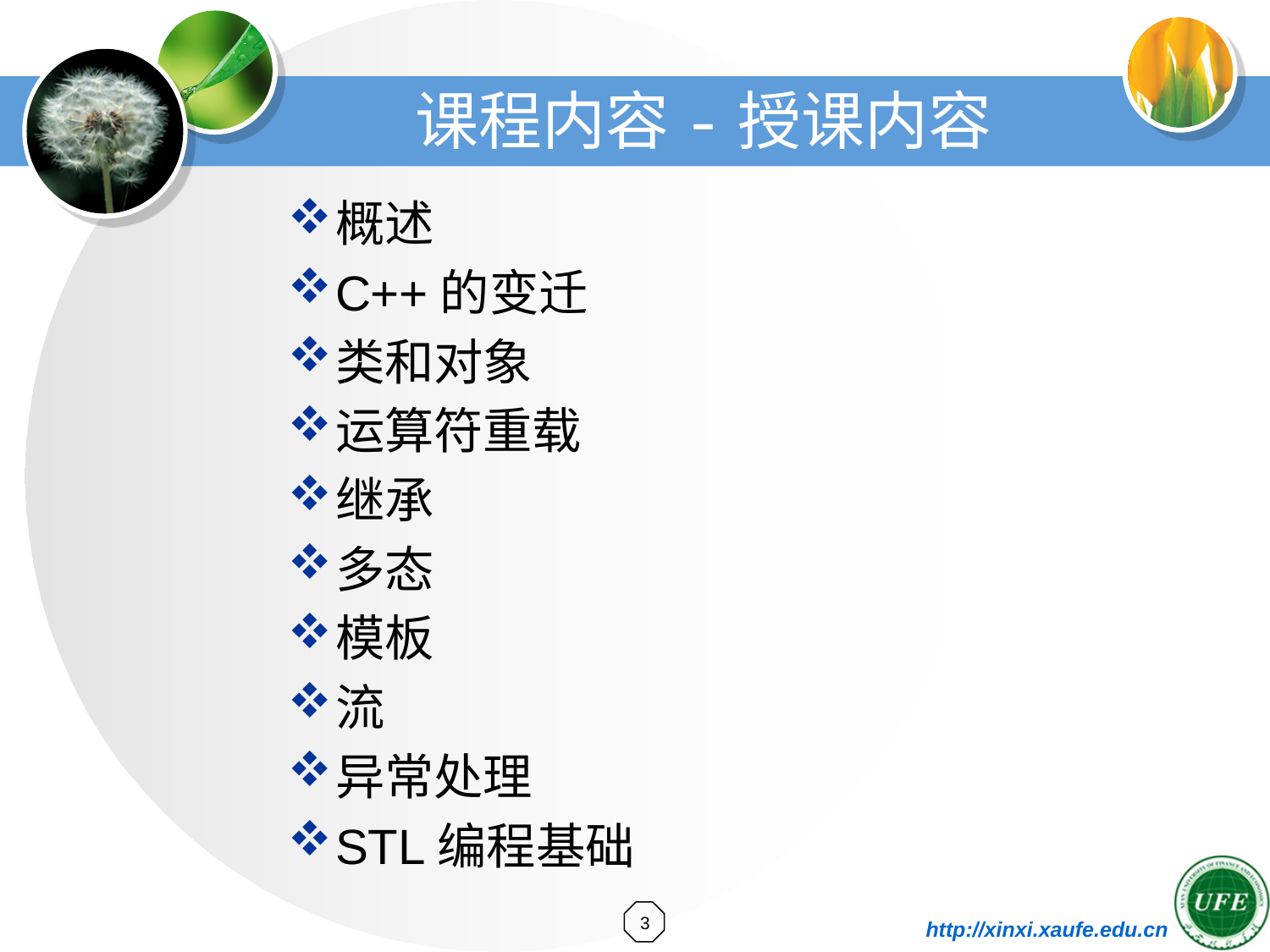

# 课程内容-授课内容
概述
C++的变迁
类和对象
运算符重载
继承
多态
模板
流
异常处理
STL编程基础
3
http://xinxi.xaufe.edu.cn